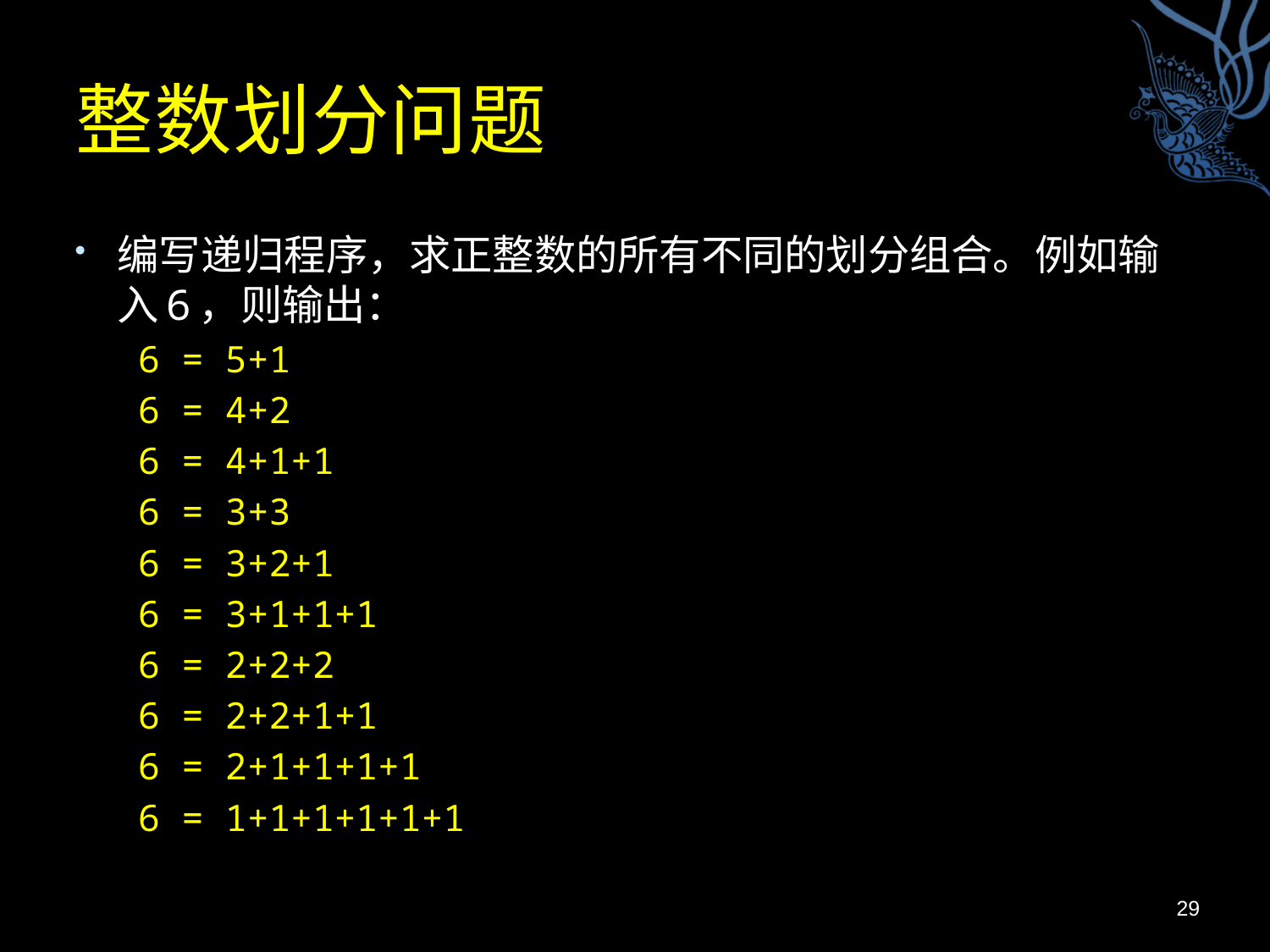

# 整数划分问题
编写递归程序，求正整数的所有不同的划分组合。例如输入6，则输出：
6 = 5+1
6 = 4+2
6 = 4+1+1
6 = 3+3
6 = 3+2+1
6 = 3+1+1+1
6 = 2+2+2
6 = 2+2+1+1
6 = 2+1+1+1+1
6 = 1+1+1+1+1+1

29